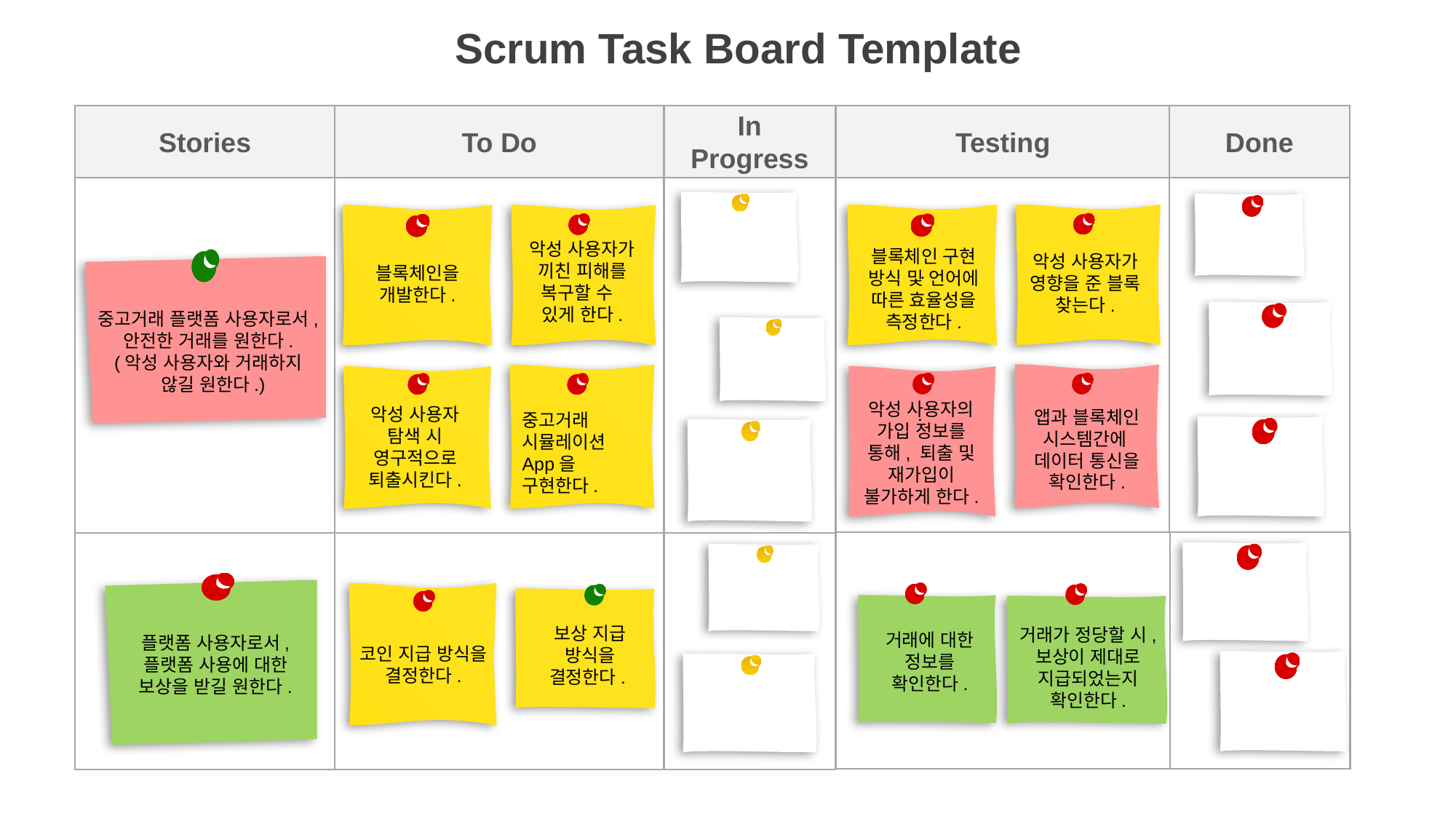

# Scrum Task Board Template
Testing
Done
Stories
To Do
In Progress

.

악성 사용자가 끼친 피해를 복구할 수   있게 한다.

블록체인을
개발한다.
블록체인 구현 방식 및 언어에 따른 효율성을 측정한다.

악성 사용자가 영향을 준 블록 찾는다.

중고거래 플랫폼 사용자로서, 안전한 거래를 원한다.
(악성 사용자와 거래하지
 않길 원한다.)

중고거래 시뮬레이션 App을 구현한다.

.

악성 사용자
탐색 시
영구적으로
퇴출시킨다.
악성 사용자의 가입 정보를
통해, 퇴출 및
재가입이
불가하게 한다.
앱과 블록체인 시스템간에
데이터 통신을 확인한다.

플랫폼 사용자로서, 플랫폼 사용에 대한 보상을 받길 원한다.

거래에 대한
정보를
확인한다.

거래가 정당할 시, 보상이 제대로
지급되었는지
확인한다.

코인 지급 방식을
결정한다.

보상 지급
방식을
결정한다.